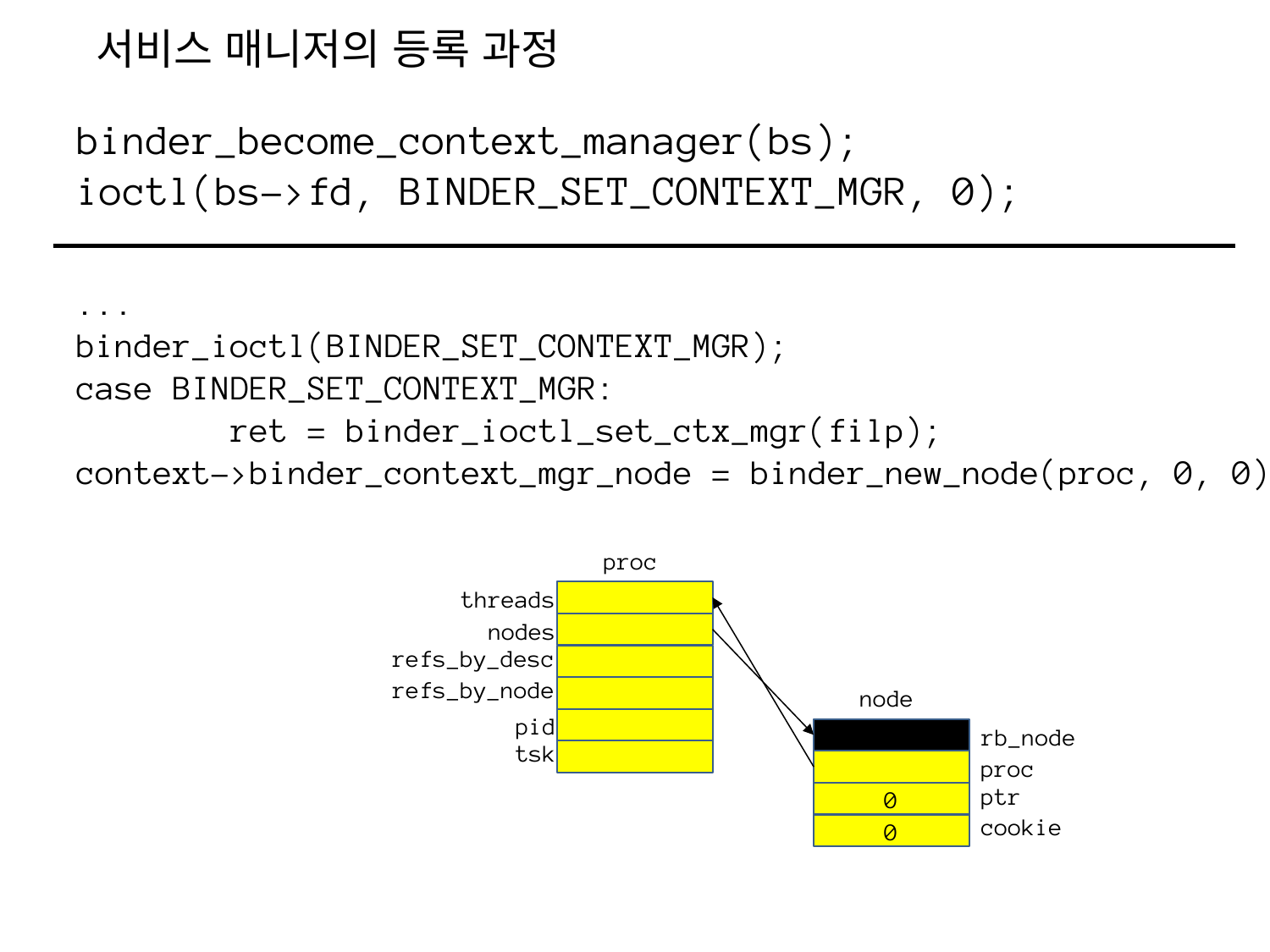

서비스 매니저의 등록 과정
binder_become_context_manager(bs);
ioctl(bs->fd, BINDER_SET_CONTEXT_MGR, 0);

...
binder_ioctl(BINDER_SET_CONTEXT_MGR);
case BINDER_SET_CONTEXT_MGR:
        ret = binder_ioctl_set_ctx_mgr(filp);
context->binder_context_mgr_node = binder_new_node(proc, 0, 0);

proc
threads

nodes

refs_by_desc

refs_by_node
node

pid

rb_node

tsk

proc

ptr
0
cookie
0